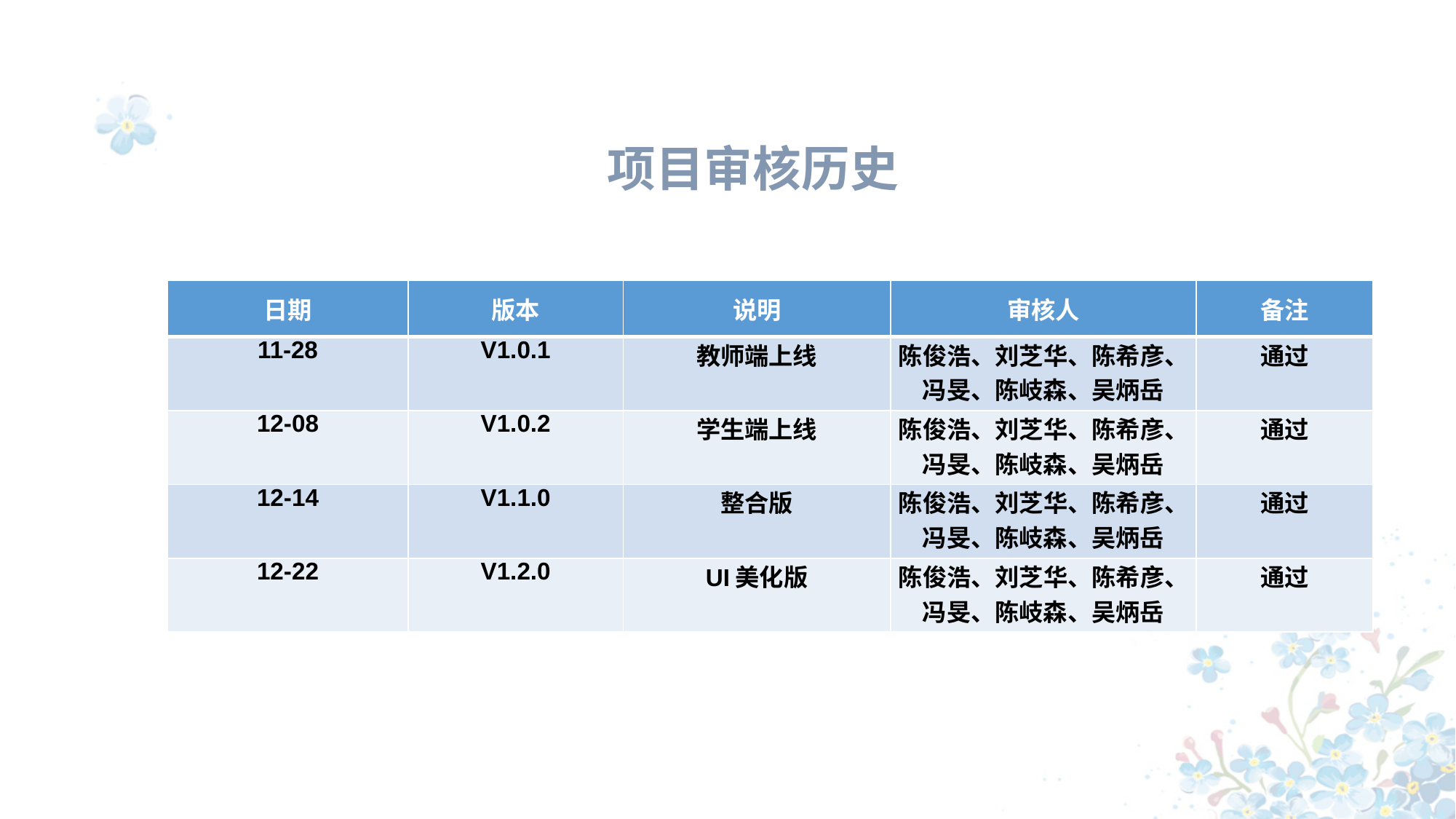

项目审核历史
| 日期 | 版本 | 说明 | 审核人 | 备注 |
| --- | --- | --- | --- | --- |
| 11-28 | V1.0.1 | 教师端上线 | 陈俊浩、刘芝华、陈希彦、冯旻、陈岐森、吴炳岳 | 通过 |
| 12-08 | V1.0.2 | 学生端上线 | 陈俊浩、刘芝华、陈希彦、冯旻、陈岐森、吴炳岳 | 通过 |
| 12-14 | V1.1.0 | 整合版 | 陈俊浩、刘芝华、陈希彦、冯旻、陈岐森、吴炳岳 | 通过 |
| 12-22 | V1.2.0 | UI美化版 | 陈俊浩、刘芝华、陈希彦、冯旻、陈岐森、吴炳岳 | 通过 |